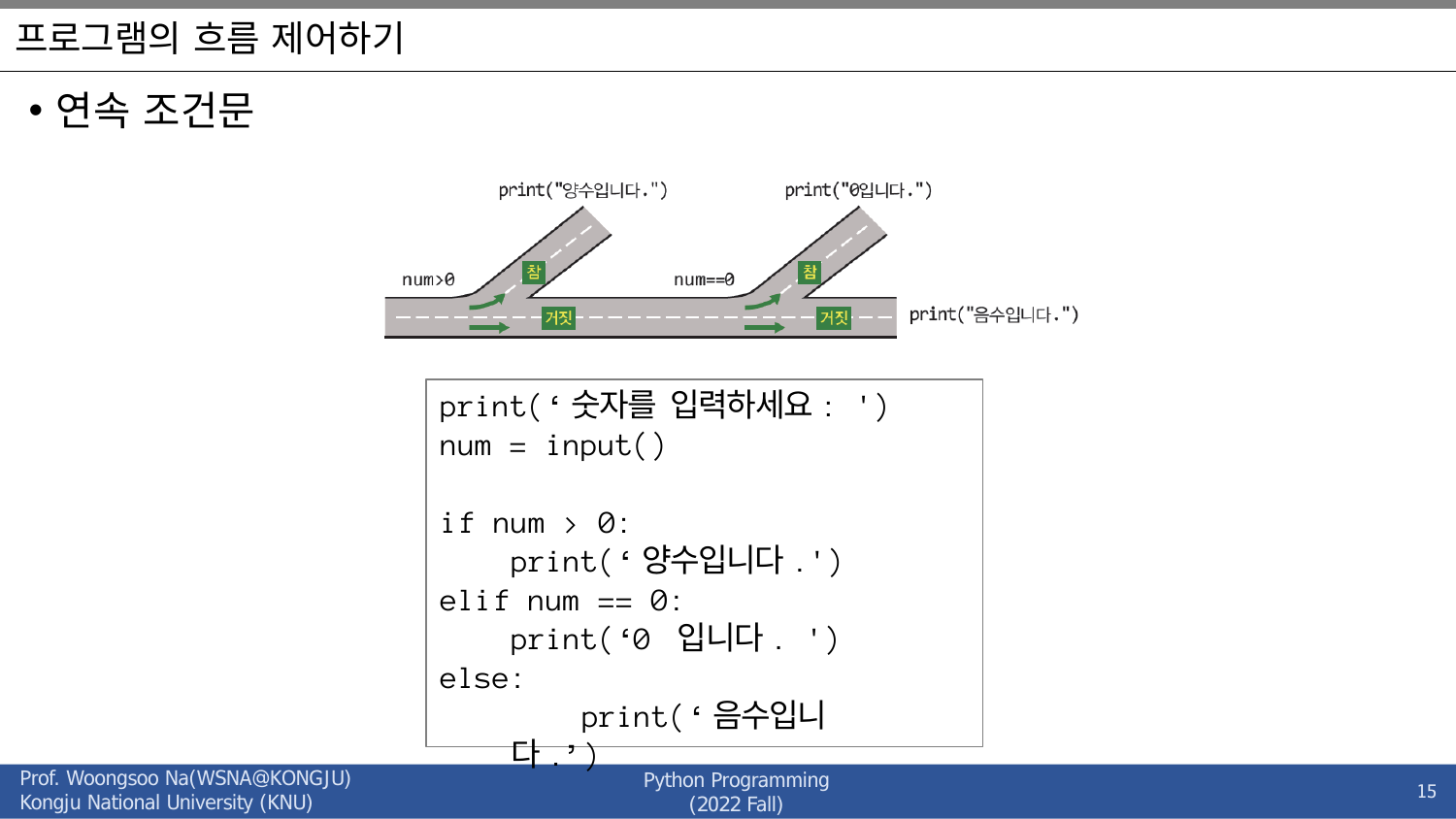

# 프로그램의 흐름 제어하기
연속 조건문

print(‘숫자를  입력하세요: ') num = input()

if num > 0:
print(‘양수입니다.') elif num == 0:
print(‘0 입니다. ') else:
print(‘음수입니다.’)
15